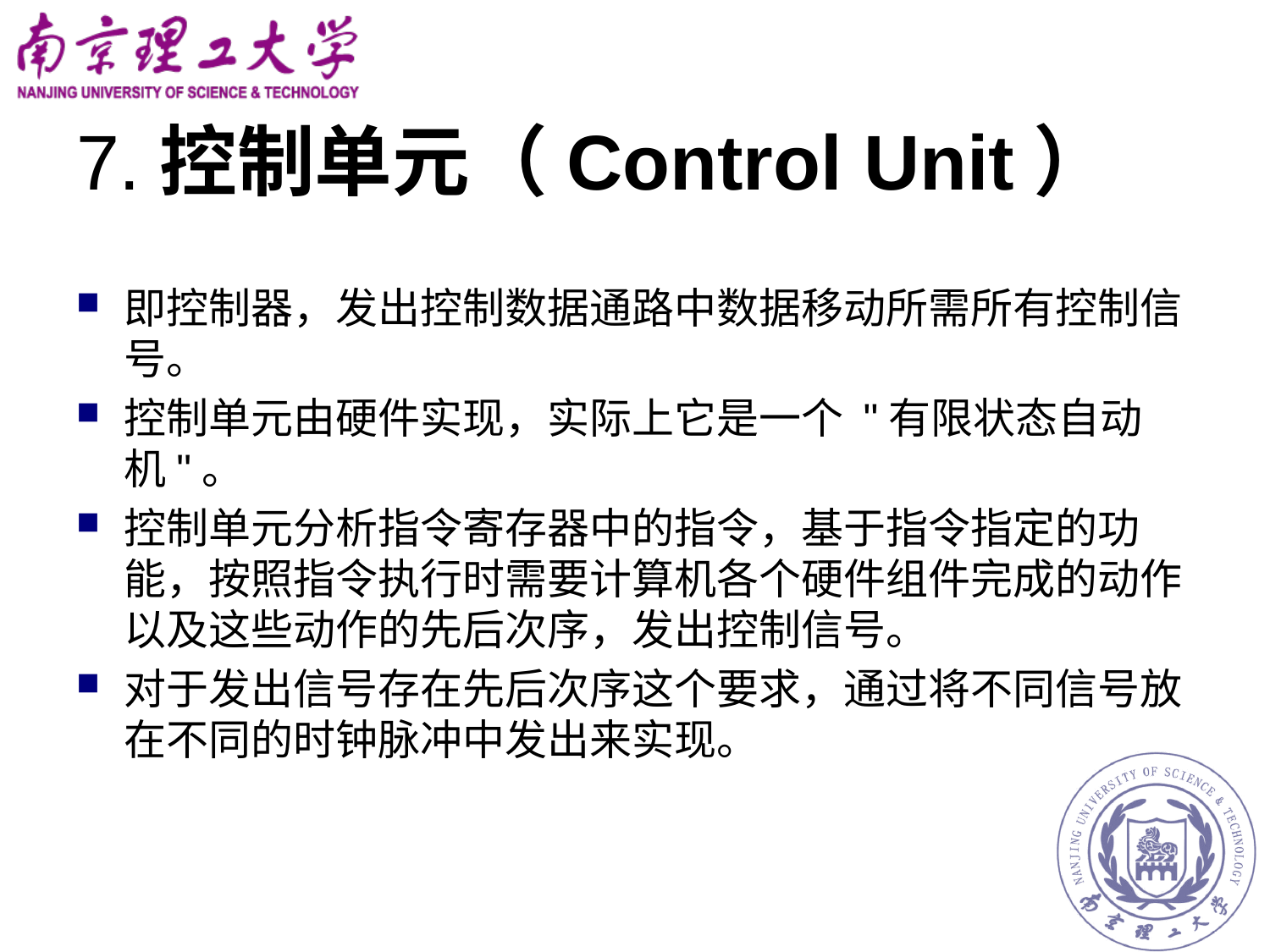

# 7.控制单元（Control Unit）
即控制器，发出控制数据通路中数据移动所需所有控制信号。
控制单元由硬件实现，实际上它是一个 "有限状态自动机"。
控制单元分析指令寄存器中的指令，基于指令指定的功能，按照指令执行时需要计算机各个硬件组件完成的动作以及这些动作的先后次序，发出控制信号。
对于发出信号存在先后次序这个要求，通过将不同信号放在不同的时钟脉冲中发出来实现。